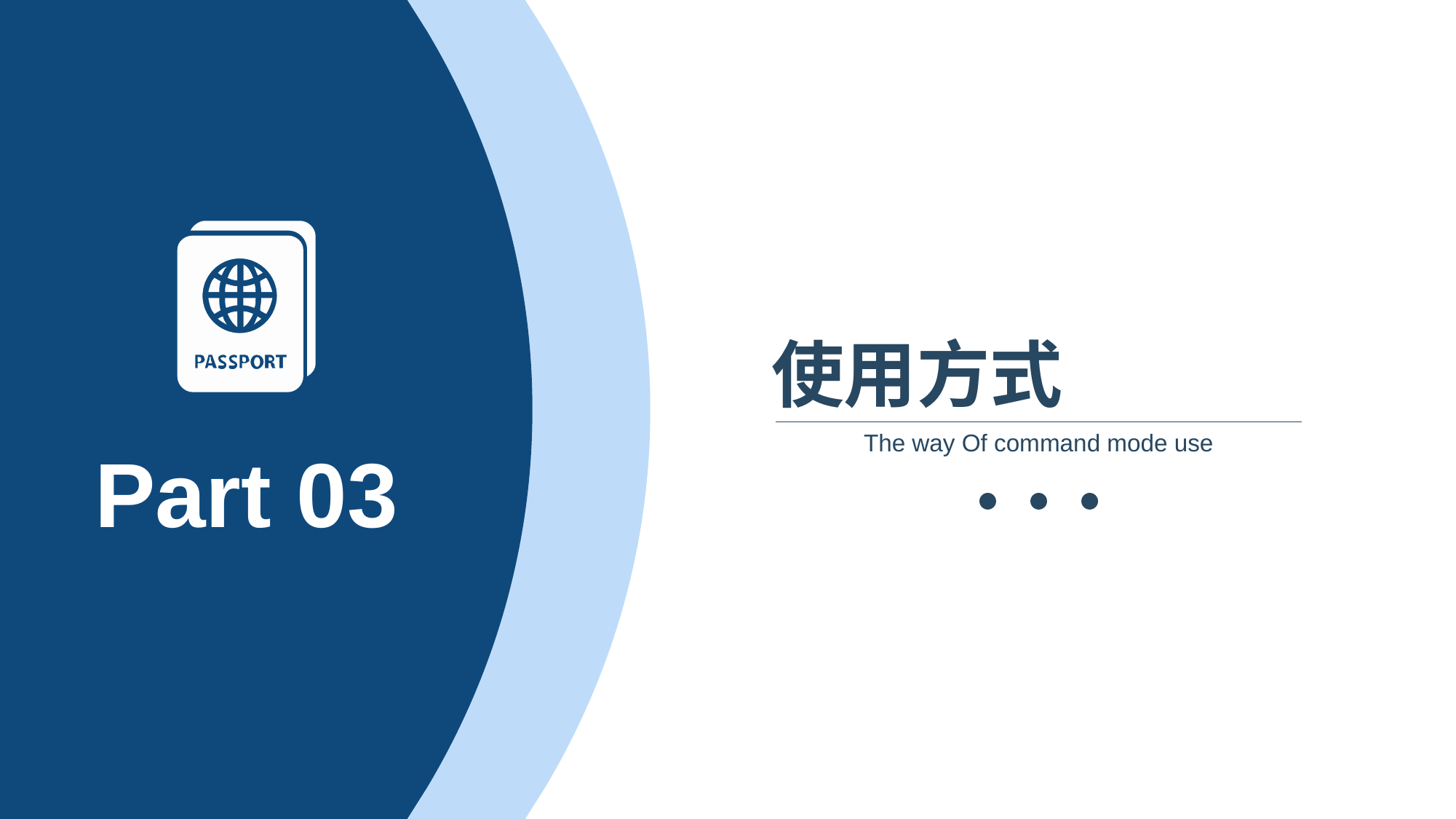

使用方式
The way Of command mode use
Part 03

子煜